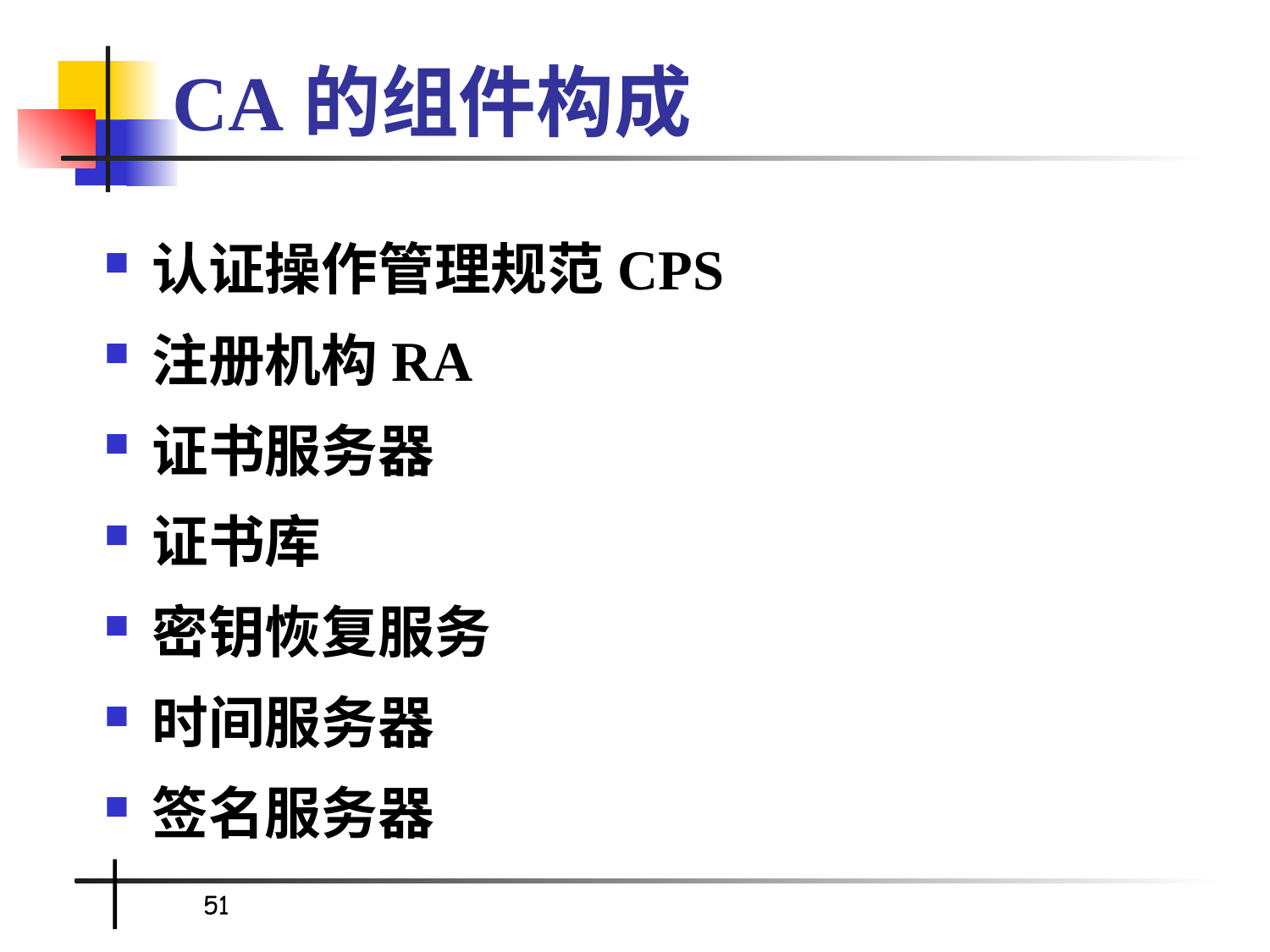

# CA的组件构成
认证操作管理规范CPS
注册机构RA
证书服务器
证书库
密钥恢复服务
时间服务器
签名服务器
51